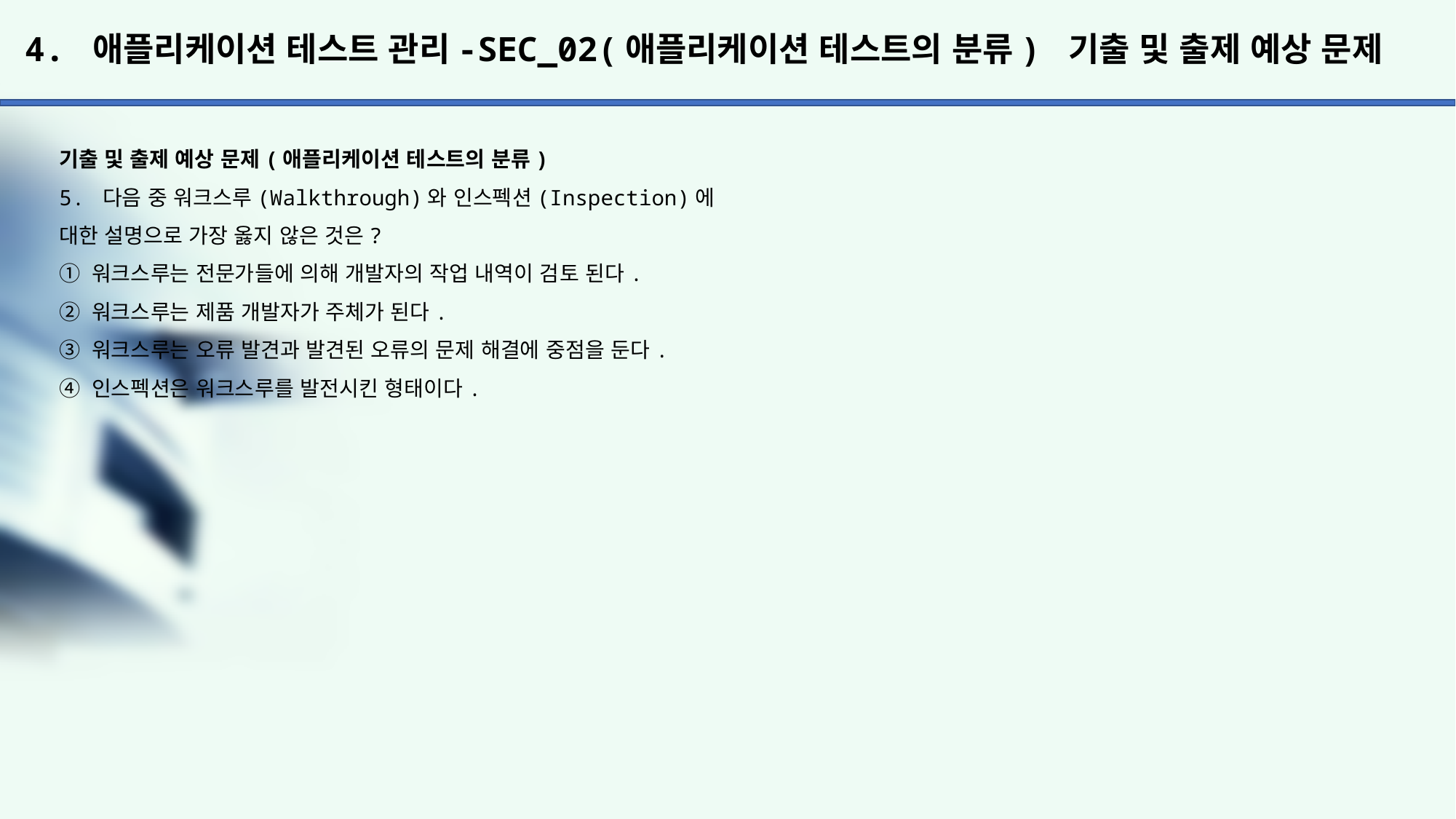

# 4. 애플리케이션 테스트 관리-SEC_02(애플리케이션 테스트의 분류) 기출 및 출제 예상 문제
기출 및 출제 예상 문제(애플리케이션 테스트의 분류)
5. 다음 중 워크스루(Walkthrough)와 인스펙션(Inspection)에
대한 설명으로 가장 옳지 않은 것은?
① 워크스루는 전문가들에 의해 개발자의 작업 내역이 검토 된다.
② 워크스루는 제품 개발자가 주체가 된다.
③ 워크스루는 오류 발견과 발견된 오류의 문제 해결에 중점을 둔다.
④ 인스펙션은 워크스루를 발전시킨 형태이다.